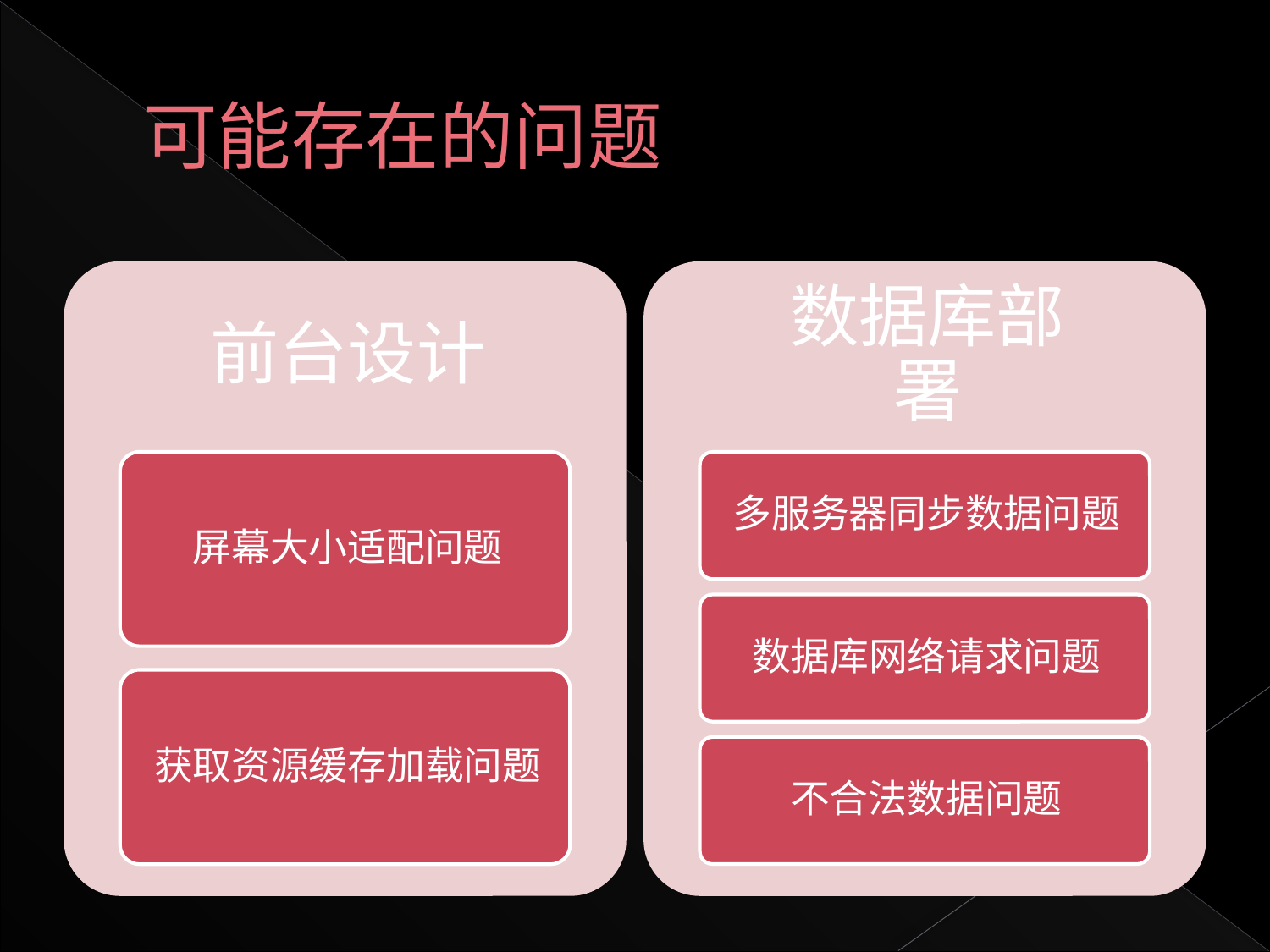

# 可能存在的问题
前台设计
屏幕大小适配问题
获取资源缓存加载问题
数据库部署
多服务器同步数据问题
数据库网络请求问题
不合法数据问题